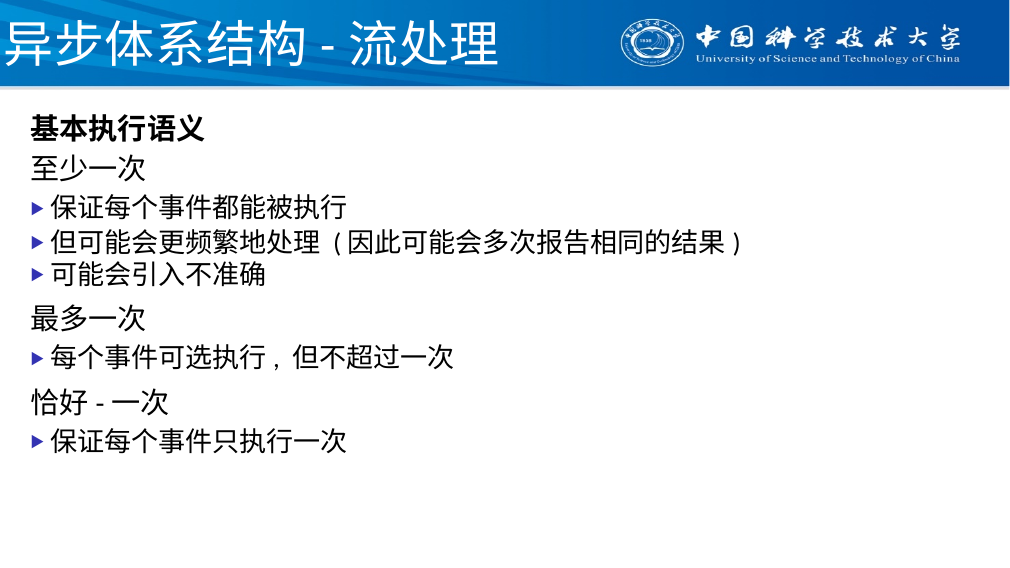

# 异步体系结构-流处理
基本执行语义
至少一次
▶保证每个事件都能被执行
▶但可能会更频繁地处理 (因此可能会多次报告相同的结果)
▶可能会引入不准确
最多一次
▶每个事件可选执行, 但不超过一次
恰好-一次
▶保证每个事件只执行一次